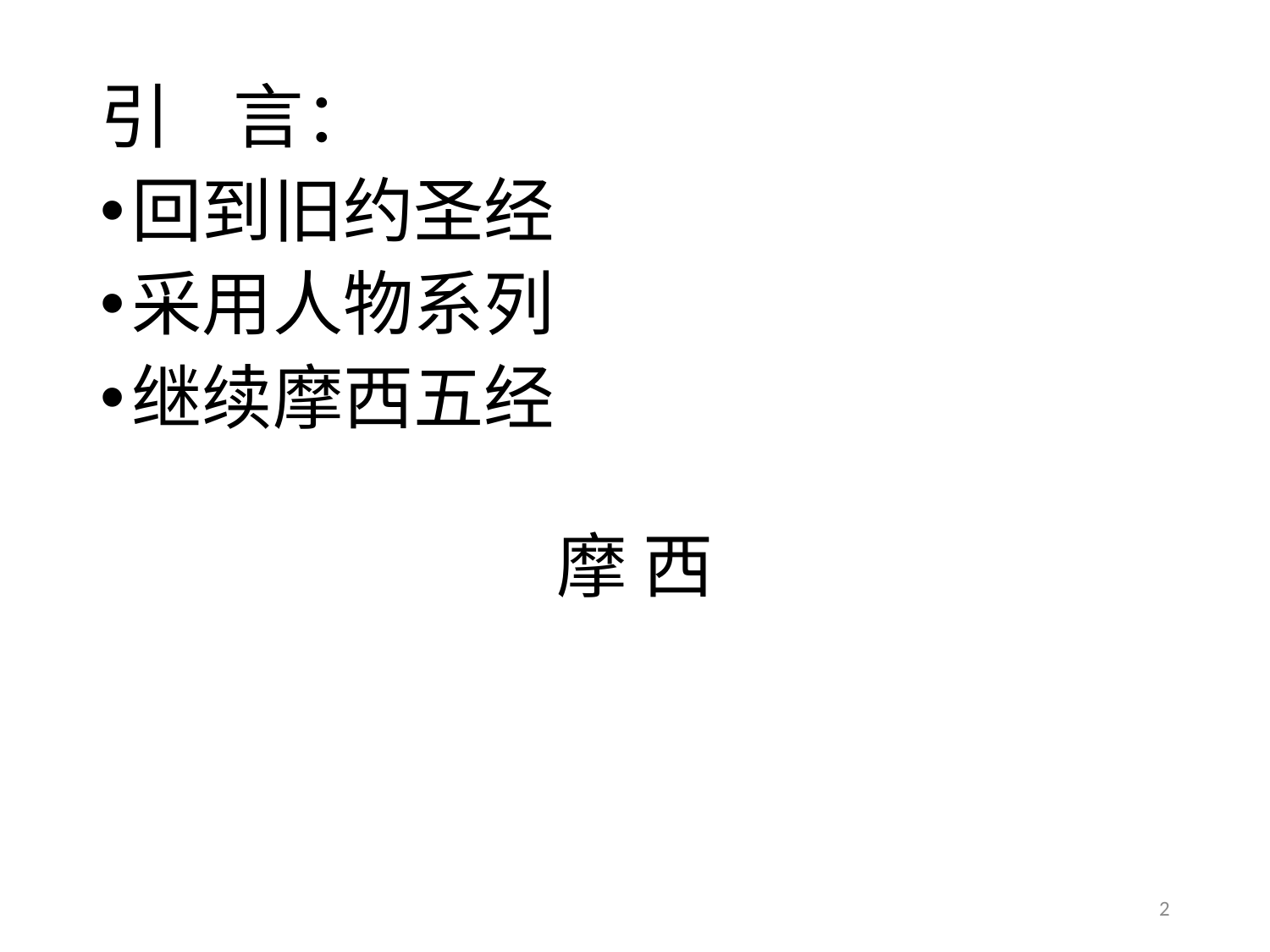

引    言：
回到旧约圣经
采用人物系列
继续摩西五经

摩 西
2